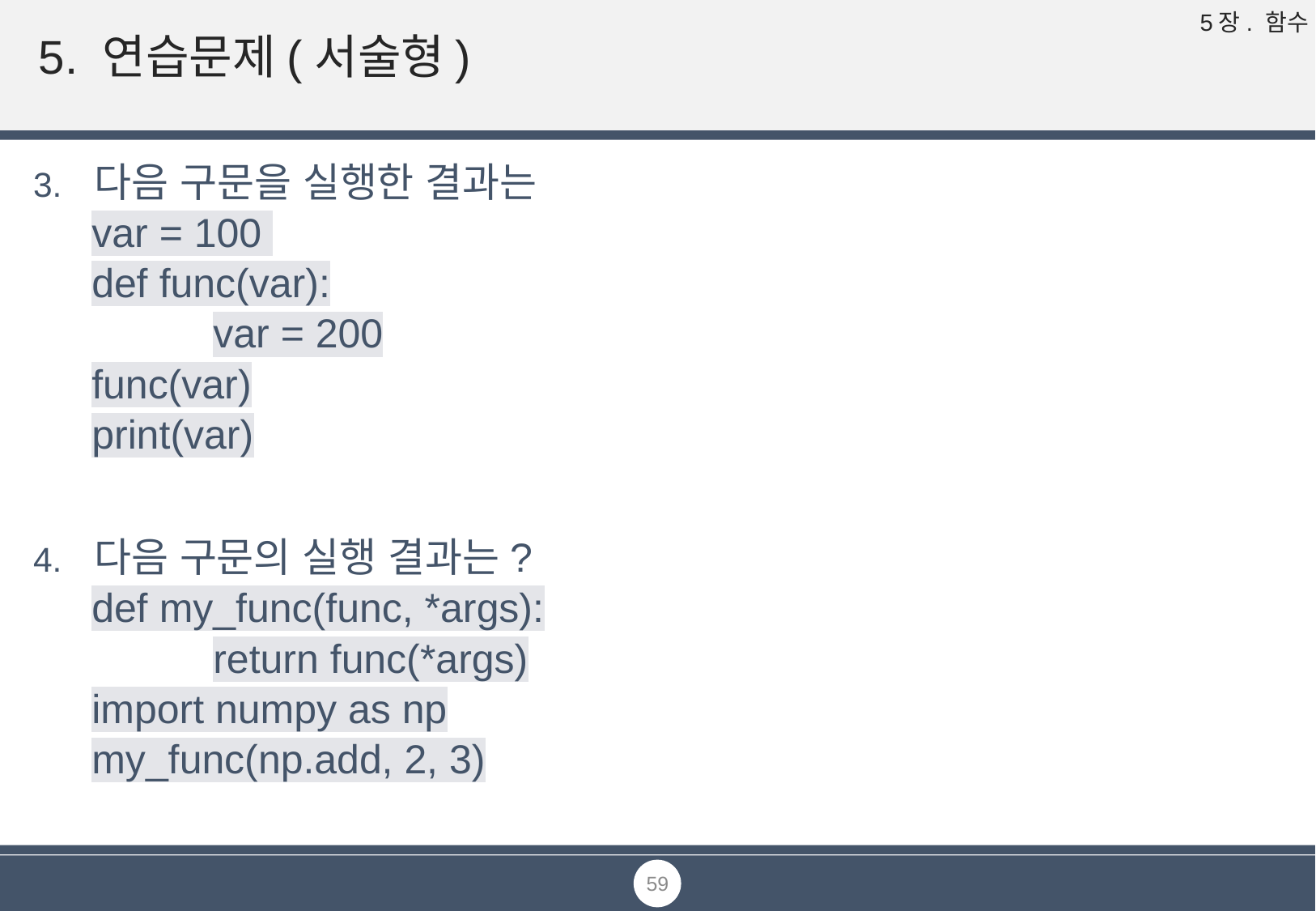

# 5. 연습문제(서술형)
다음 구문을 실행한 결과는
var = 100
def func(var):
	var = 200
func(var)
print(var)

다음 구문의 실행 결과는?
def my_func(func, *args):
	return func(*args)
import numpy as np
my_func(np.add, 2, 3)
59